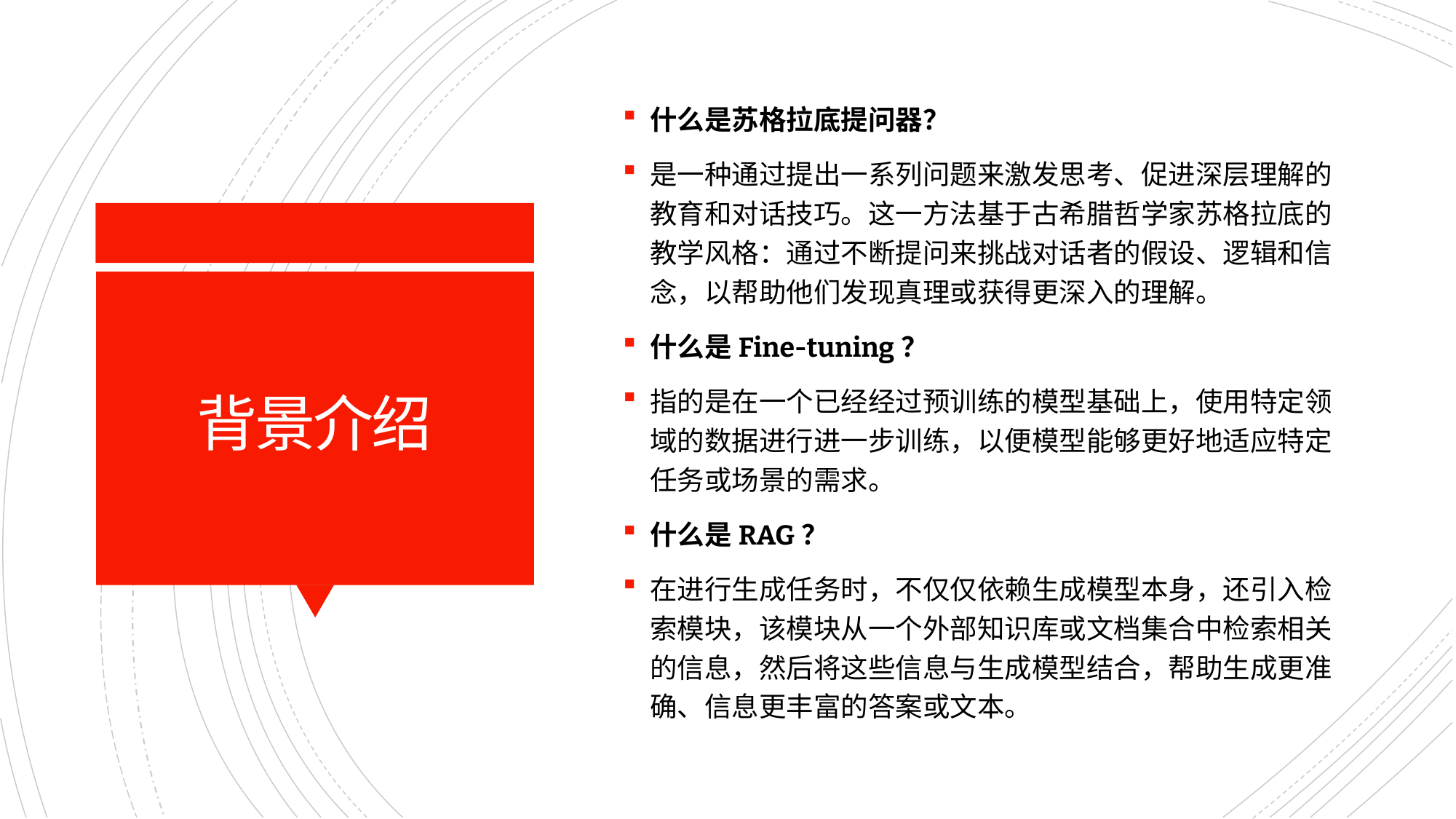

什么是苏格拉底提问器？
是一种通过提出一系列问题来激发思考、促进深层理解的教育和对话技巧。这一方法基于古希腊哲学家苏格拉底的教学风格：通过不断提问来挑战对话者的假设、逻辑和信念，以帮助他们发现真理或获得更深入的理解。
什么是Fine-tuning？
指的是在一个已经经过预训练的模型基础上，使用特定领域的数据进行进一步训练，以便模型能够更好地适应特定任务或场景的需求。
什么是RAG？
在进行生成任务时，不仅仅依赖生成模型本身，还引入检索模块，该模块从一个外部知识库或文档集合中检索相关的信息，然后将这些信息与生成模型结合，帮助生成更准确、信息更丰富的答案或文本。
# 背景介绍